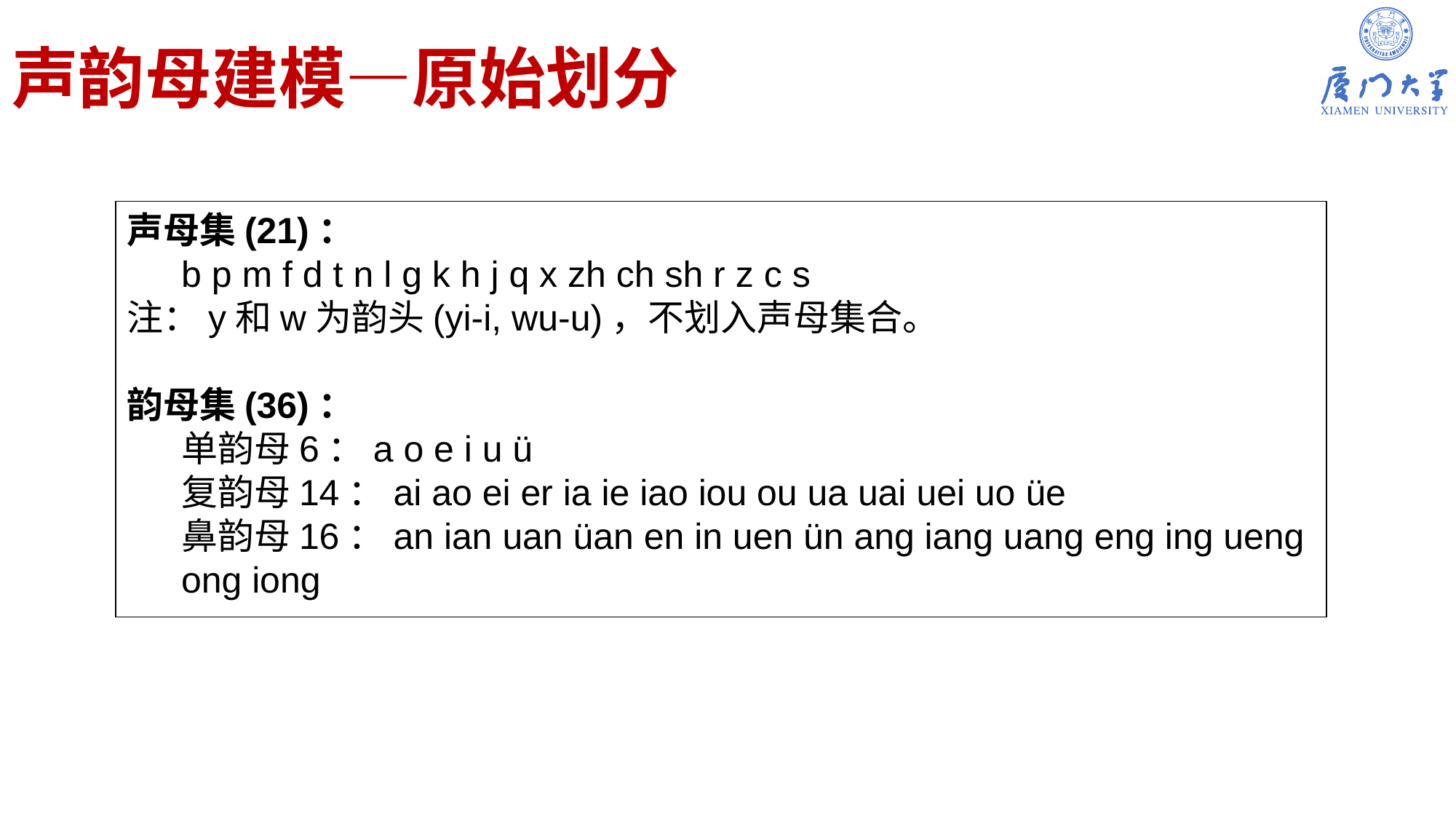

# 声韵母建模—原始划分
声母集(21)：
b p m f d t n l g k h j q x zh ch sh r z c s
注：y和w为韵头(yi-i, wu-u)，不划入声母集合。

韵母集(36)：
单韵母6：a o e i u ü
复韵母14：ai ao ei er ia ie iao iou ou ua uai uei uo üe
鼻韵母16：an ian uan üan en in uen ün ang iang uang eng ing ueng ong iong